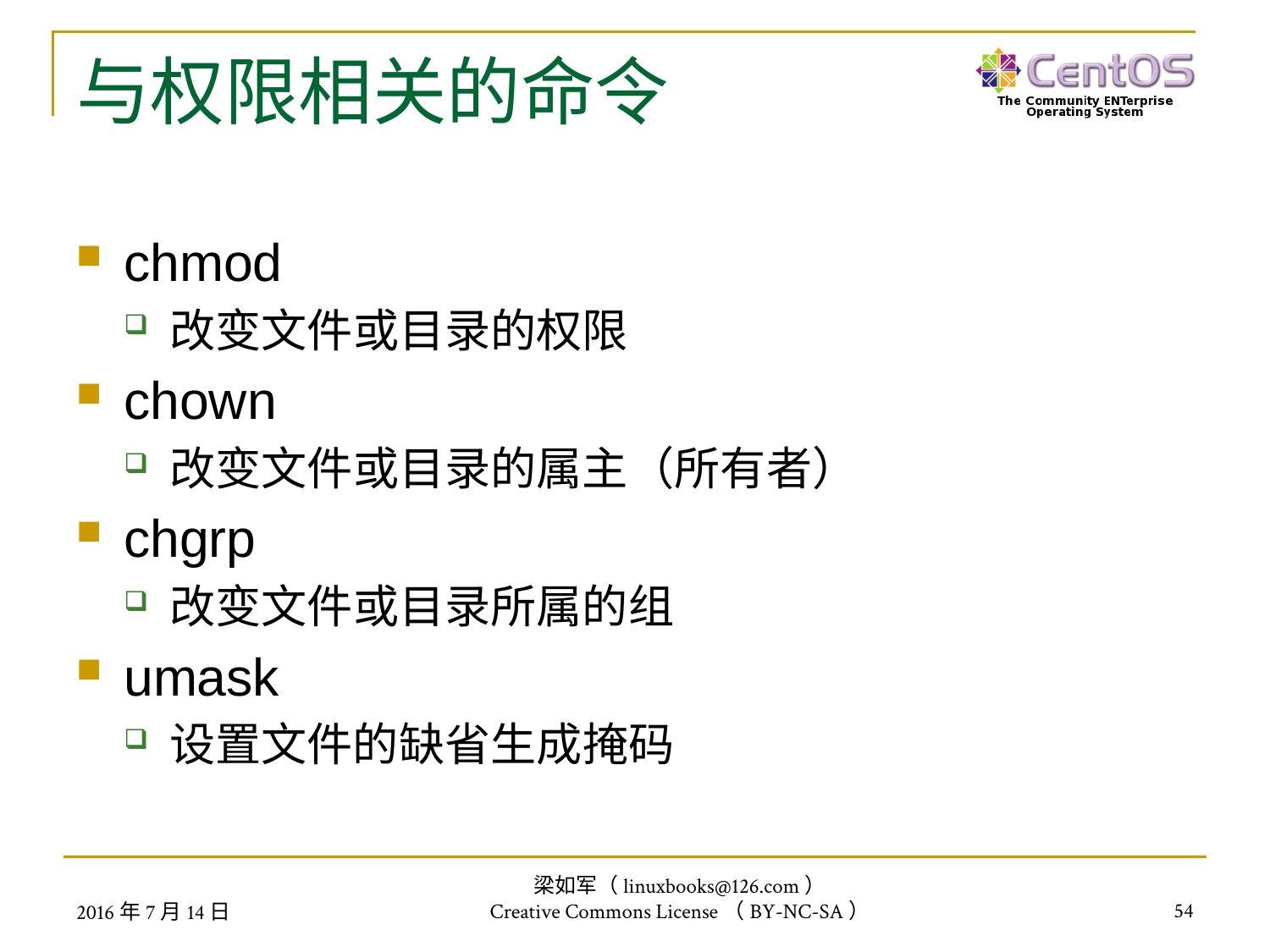

# 与权限相关的命令
chmod
改变文件或目录的权限
chown
改变文件或目录的属主（所有者）
chgrp
改变文件或目录所属的组
umask
设置文件的缺省生成掩码
梁如军（linuxbooks@126.com）
Creative Commons License（BY-NC-SA）
2016年7月14日
54